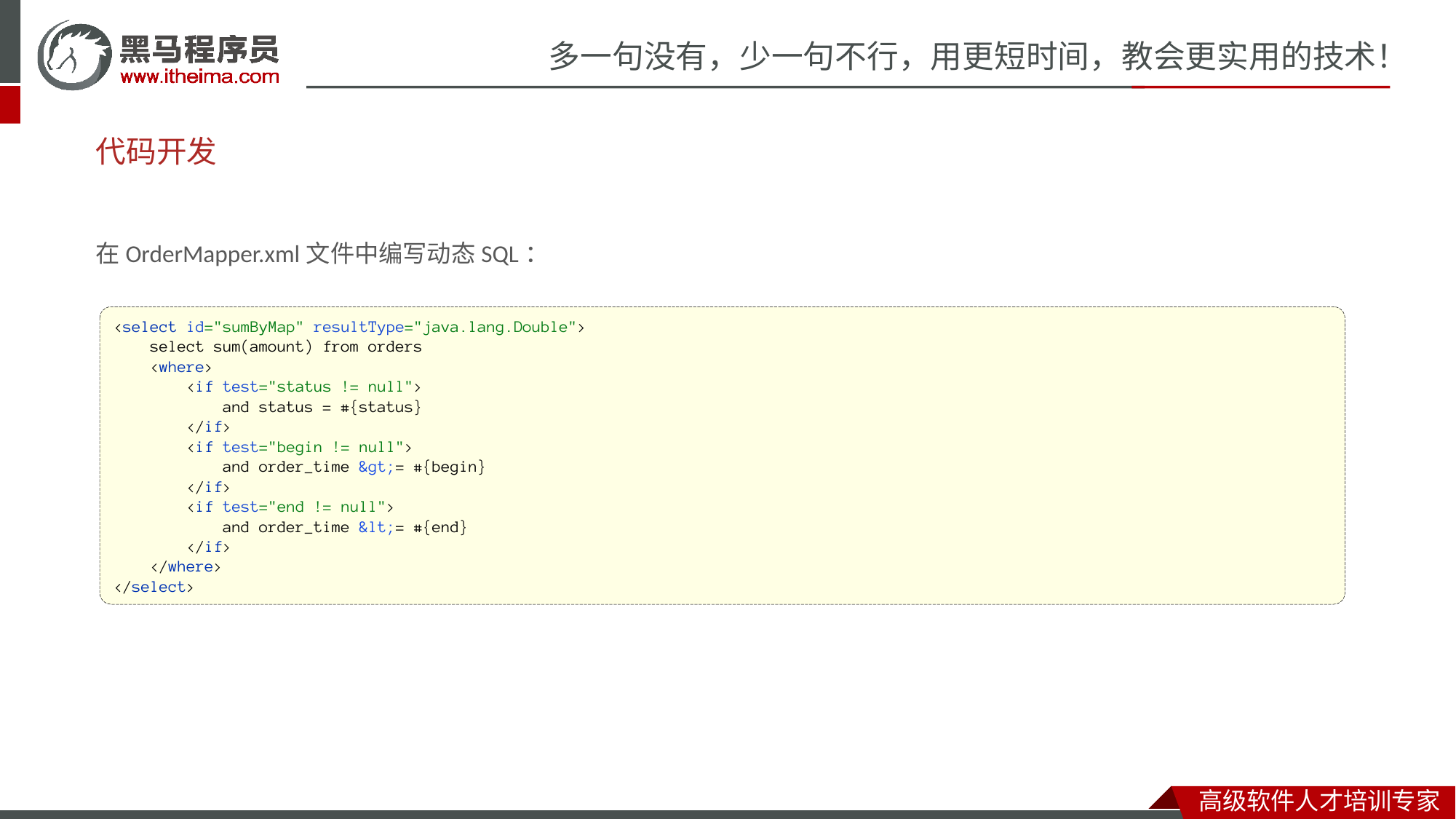

# 代码开发
在OrderMapper.xml文件中编写动态SQL：
<select id="sumByMap" resultType="java.lang.Double">
    select sum(amount) from orders
    <where>
        <if test="status != null">
            and status = #{status}
        </if>
        <if test="begin != null">
            and order_time &gt;= #{begin}
        </if>
        <if test="end != null">
            and order_time &lt;= #{end}
        </if>
    </where>
</select>